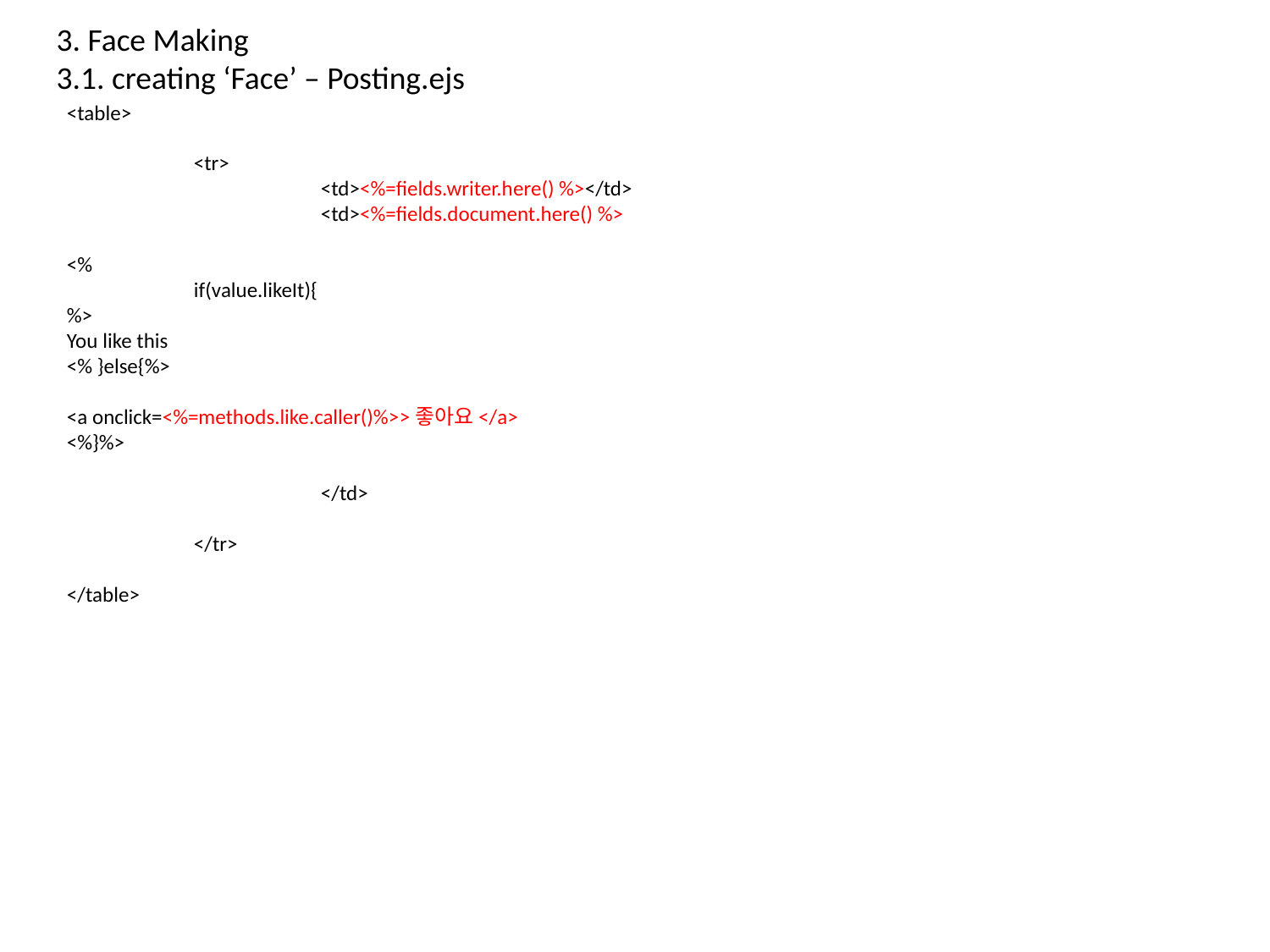

3. Face Making
3.1. creating ‘Face’ – Posting.ejs

<table>

	<tr>
		<td><%=fields.writer.here() %></td>
		<td><%=fields.document.here() %>

<%
	if(value.likeIt){
%>
You like this
<% }else{%>

<a onclick=<%=methods.like.caller()%>>좋아요</a>
<%}%>

		</td>

	</tr>

</table>